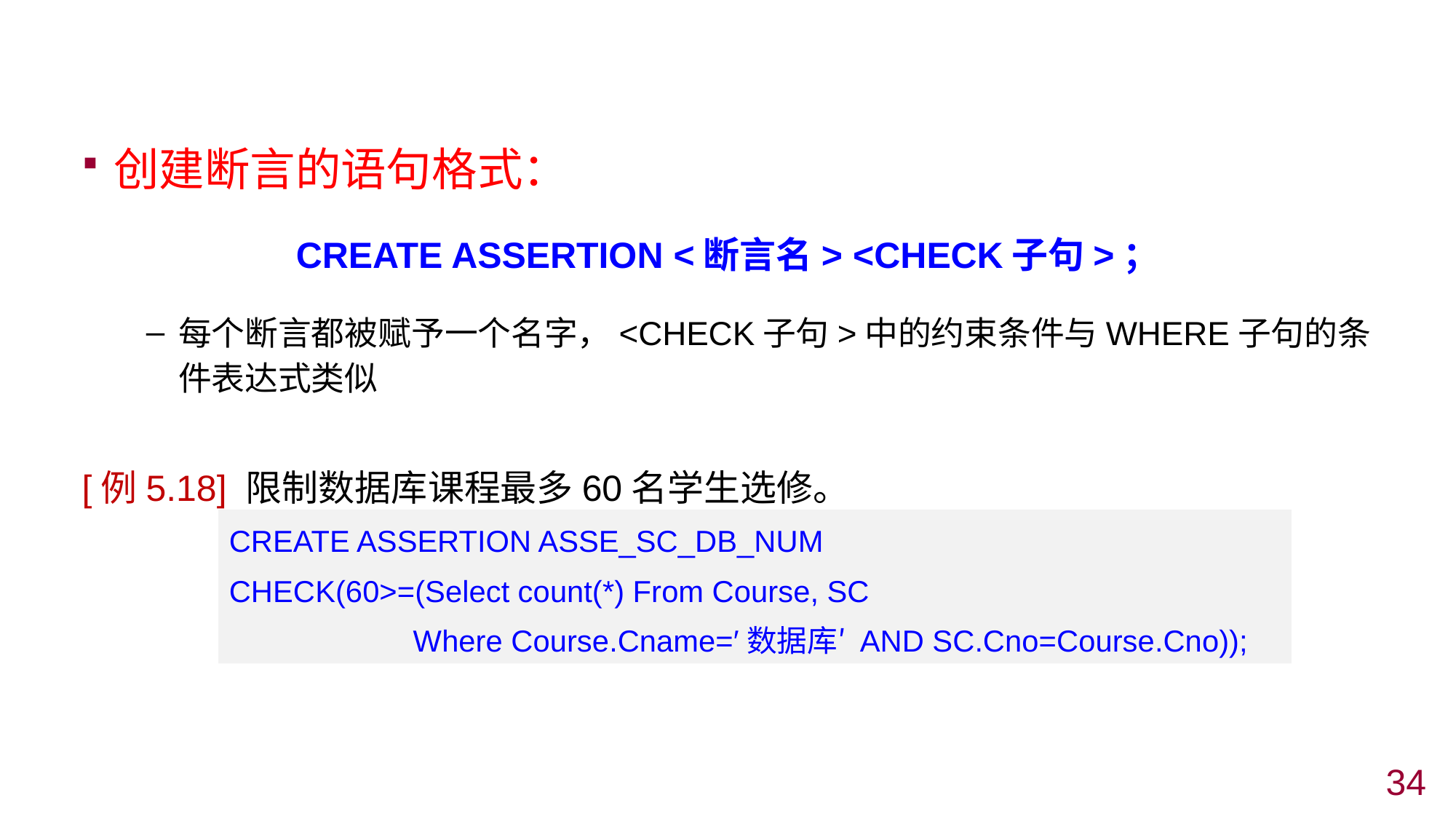

#
创建断言的语句格式：

CREATE ASSERTION <断言名> <CHECK子句>；

每个断言都被赋予一个名字，<CHECK子句>中的约束条件与WHERE子句的条件表达式类似

[例5.18] 限制数据库课程最多60名学生选修。

CREATE ASSERTION ASSE_SC_DB_NUM
CHECK(60>=(Select count(*) From Course, SC
                      Where Course.Cname=′数据库′ AND SC.Cno=Course.Cno));
34